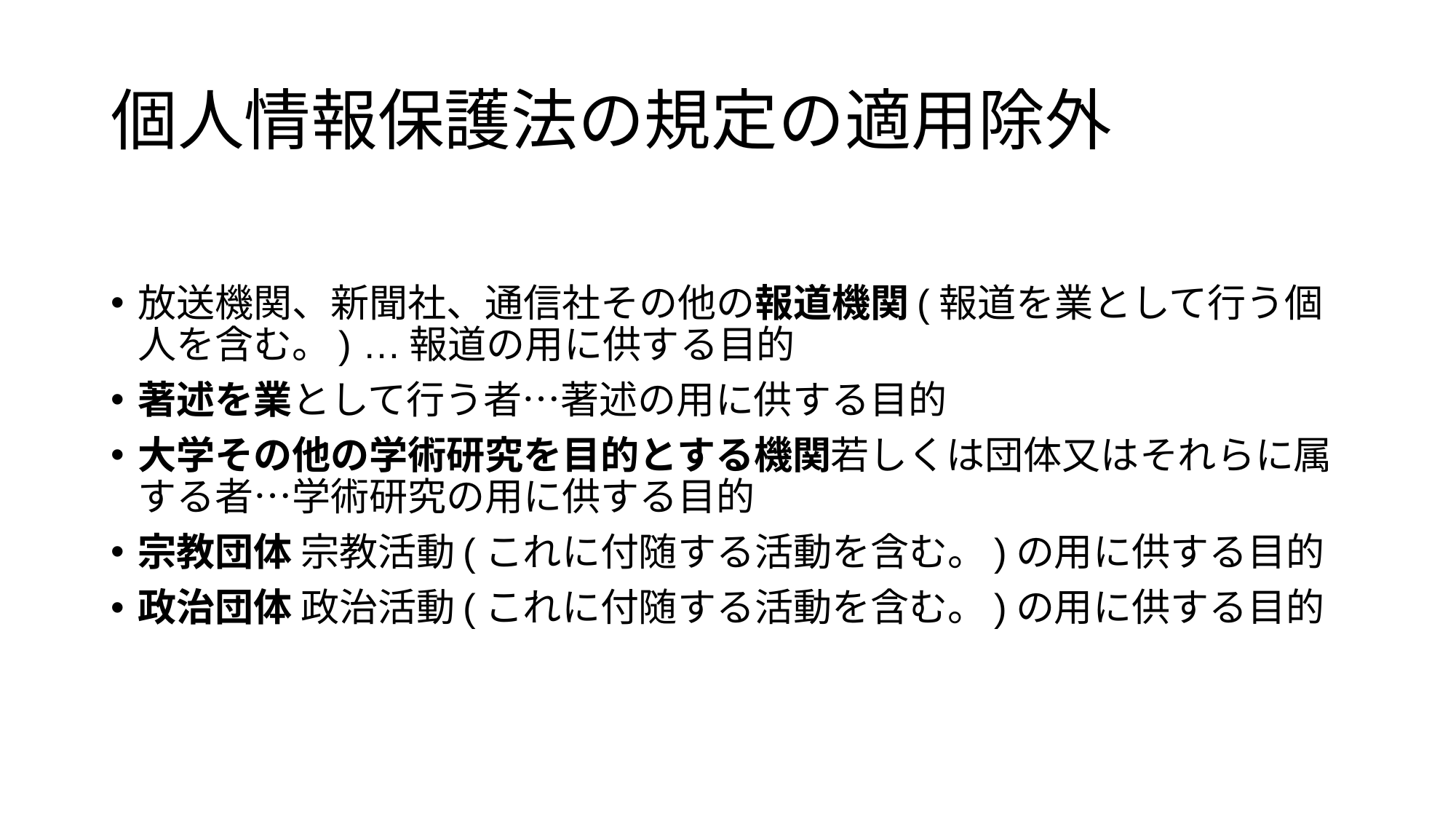

# 個人情報保護法の規定の適用除外

放送機関、新聞社、通信社その他の報道機関(報道を業として行う個人を含む。) …報道の用に供する目的
著述を業として行う者…著述の用に供する目的
大学その他の学術研究を目的とする機関若しくは団体又はそれらに属する者…学術研究の用に供する目的
宗教団体 宗教活動(これに付随する活動を含む。)の用に供する目的
政治団体 政治活動(これに付随する活動を含む。)の用に供する目的